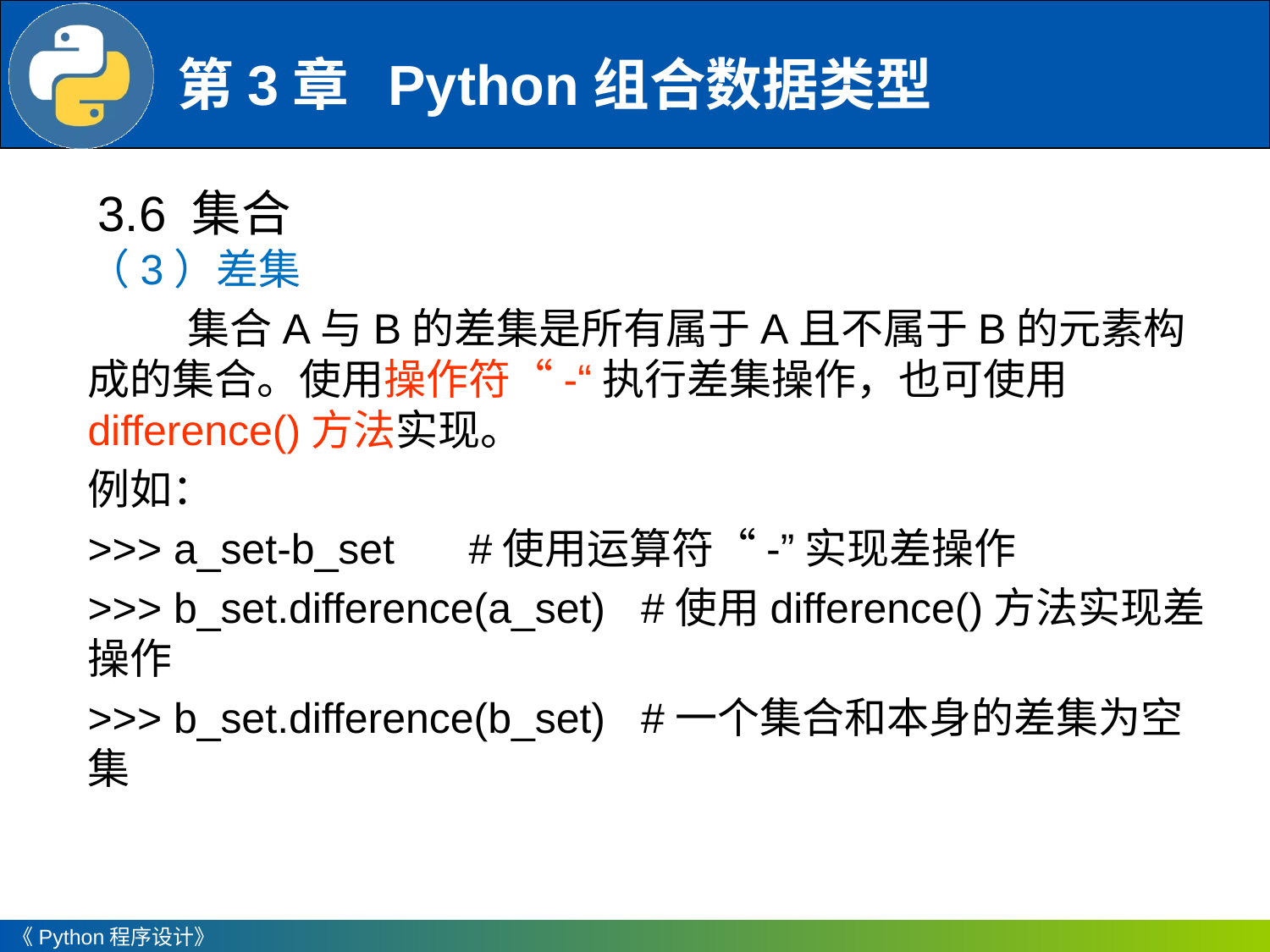

3.6 集合
（3）差集
集合A与B的差集是所有属于A且不属于B的元素构成的集合。使用操作符“-“执行差集操作，也可使用difference()方法实现。
例如：
>>> a_set-b_set	#使用运算符“-”实现差操作
>>> b_set.difference(a_set)   #使用difference()方法实现差操作
>>> b_set.difference(b_set)   #一个集合和本身的差集为空集